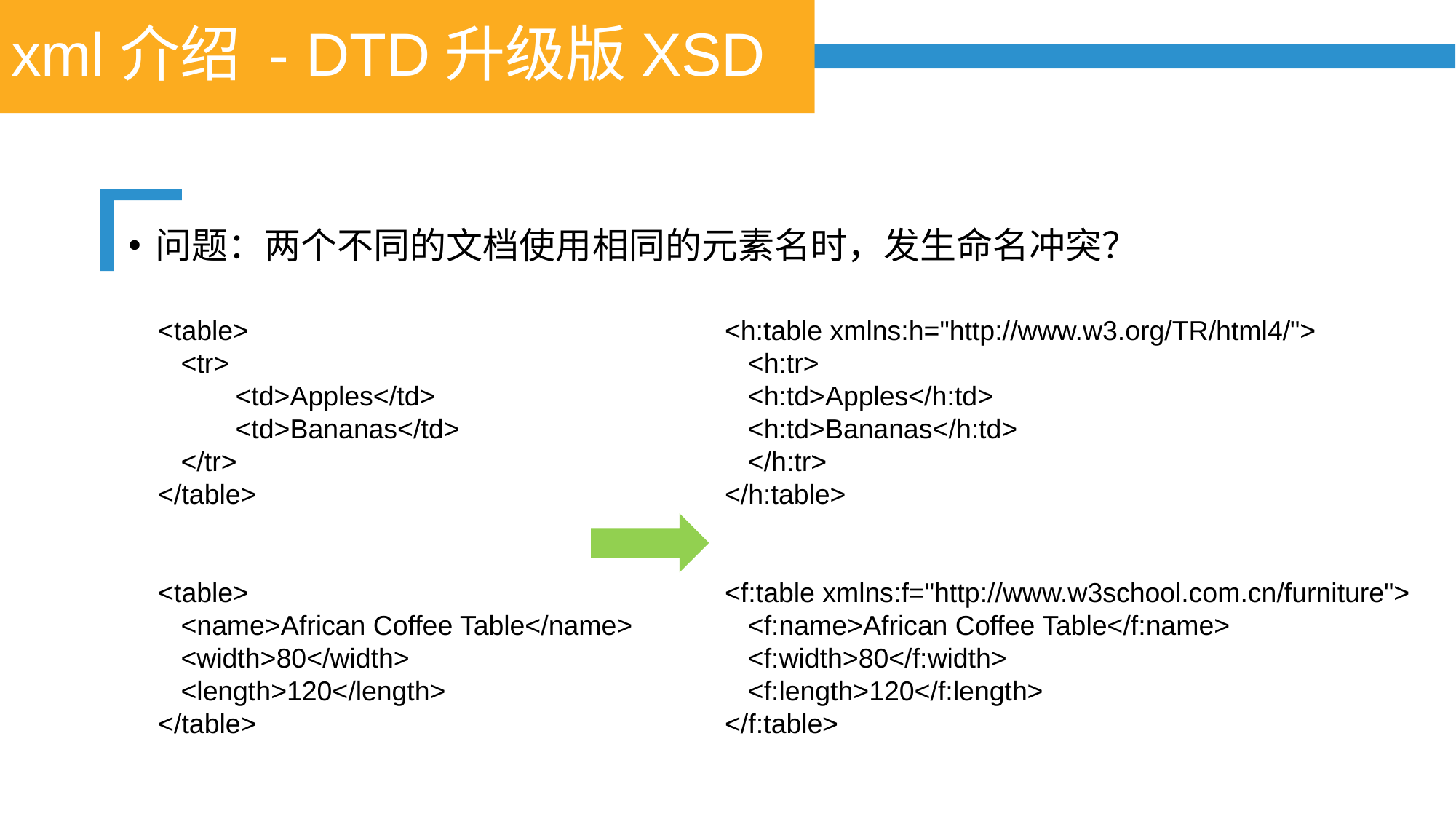

# xml介绍 - DTD升级版XSD

问题：两个不同的文档使用相同的元素名时，发生命名冲突？
<table>
   <tr>
   <td>Apples</td>
   <td>Bananas</td>
   </tr>
</table>

<table>
   <name>African Coffee Table</name>
   <width>80</width>
   <length>120</length>
</table>
<h:table xmlns:h="http://www.w3.org/TR/html4/">
   <h:tr>
   <h:td>Apples</h:td>
   <h:td>Bananas</h:td>
   </h:tr>
</h:table>

<f:table xmlns:f="http://www.w3school.com.cn/furniture">
   <f:name>African Coffee Table</f:name>
   <f:width>80</f:width>
   <f:length>120</f:length>
</f:table>